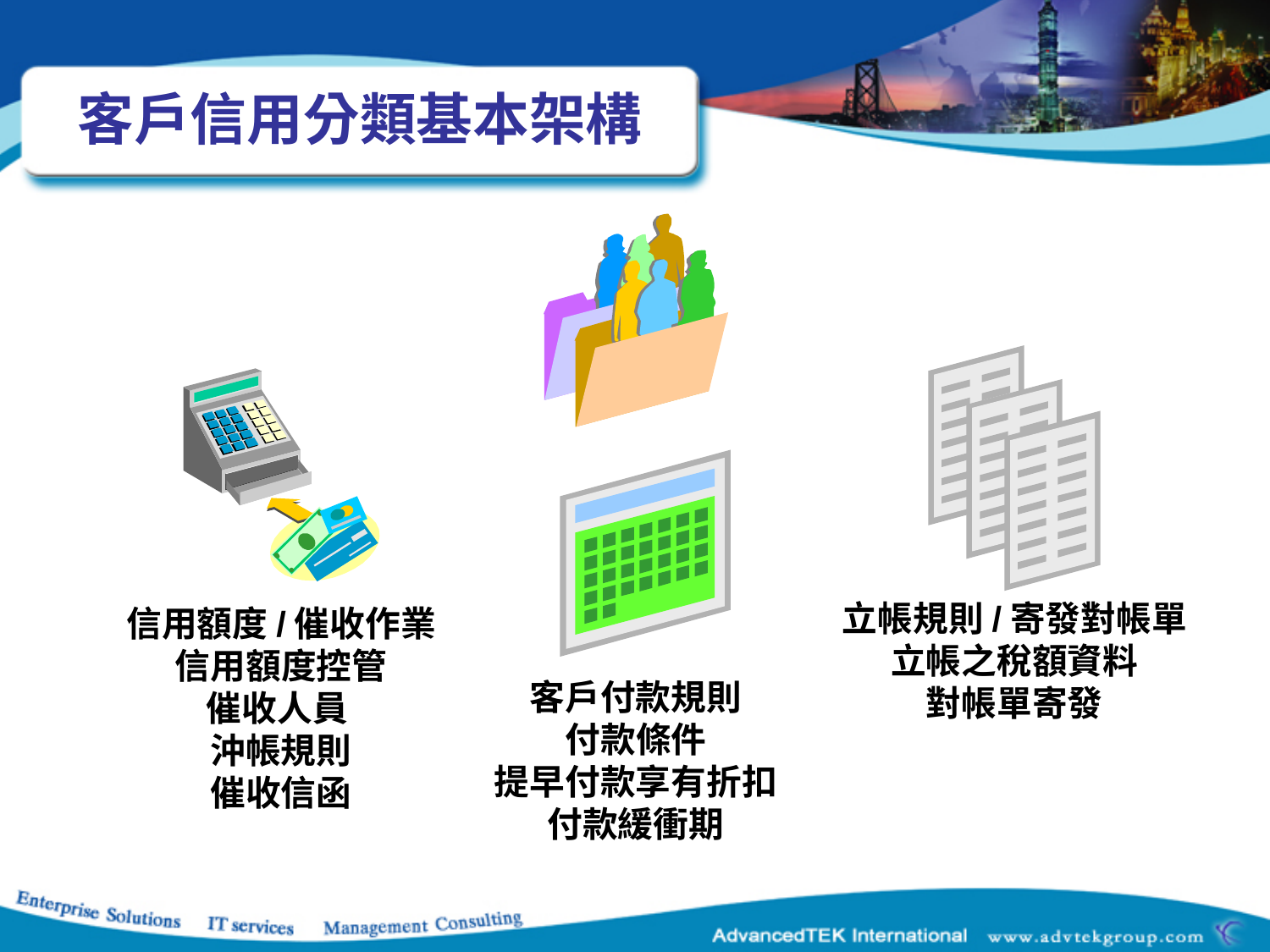

# 客戶信用分類基本架構

立帳規則/寄發對帳單
立帳之稅額資料
對帳單寄發
信用額度/催收作業
信用額度控管
催收人員
沖帳規則
催收信函
客戶付款規則
付款條件
提早付款享有折扣
付款緩衝期